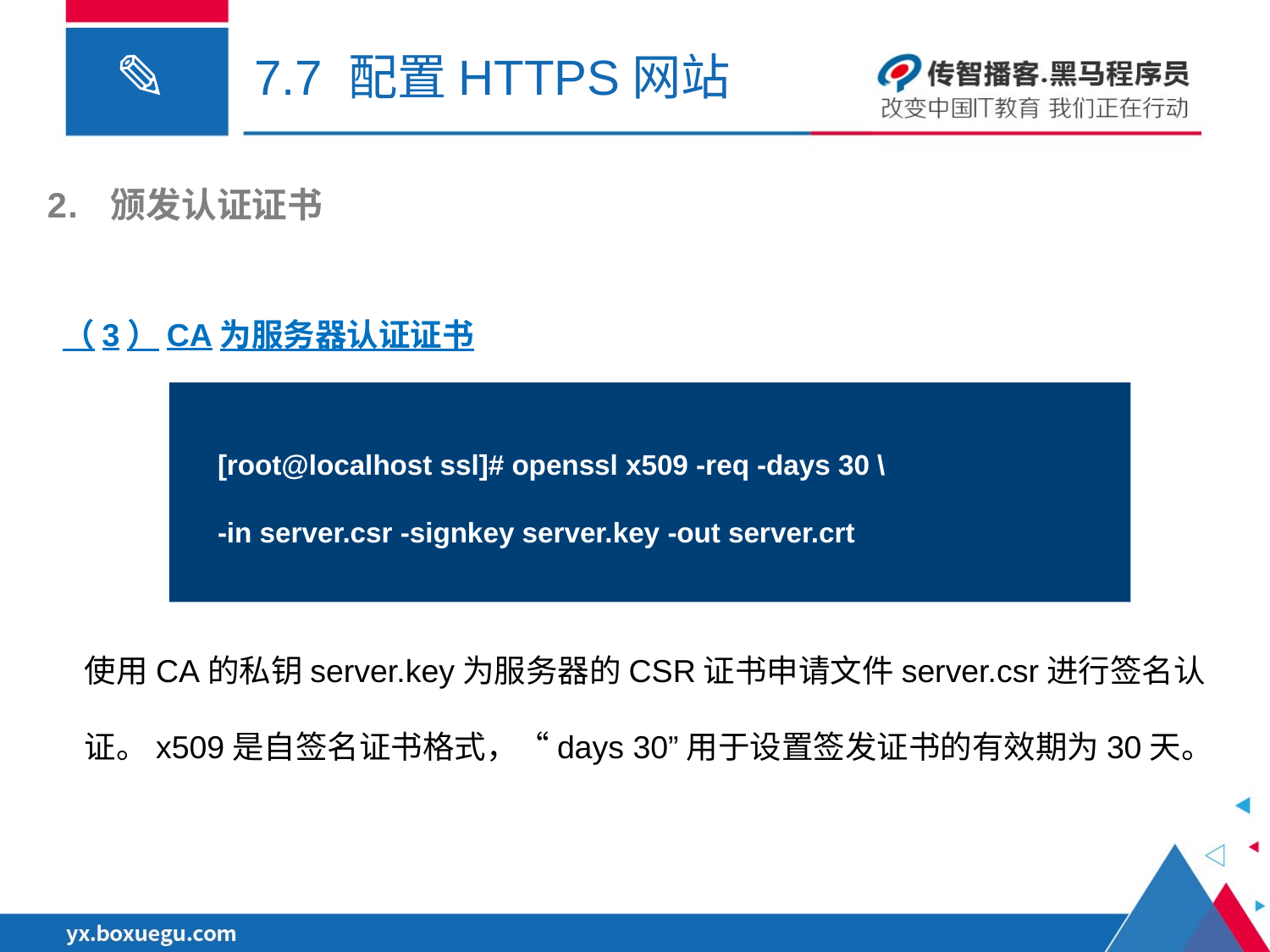

# 7.7 配置HTTPS网站
颁发认证证书
（3）CA为服务器认证证书

[root@localhost ssl]# openssl x509 -req -days 30 \
-in server.csr -signkey server.key -out server.crt
使用CA的私钥server.key为服务器的CSR证书申请文件server.csr进行签名认证。x509是自签名证书格式，“days 30”用于设置签发证书的有效期为30天。